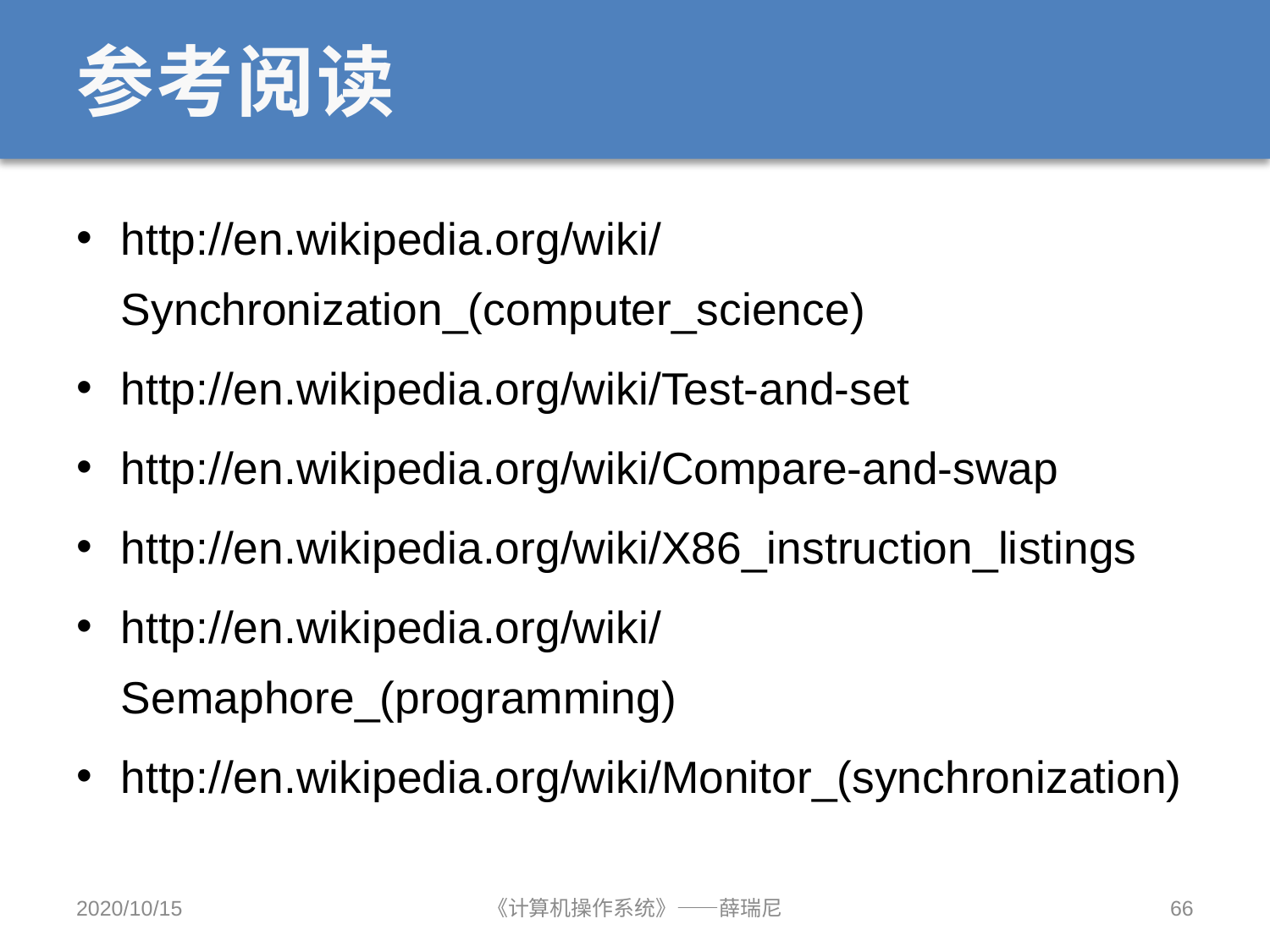

# 参考阅读
http://en.wikipedia.org/wiki/Synchronization_(computer_science)
http://en.wikipedia.org/wiki/Test-and-set
http://en.wikipedia.org/wiki/Compare-and-swap
http://en.wikipedia.org/wiki/X86_instruction_listings
http://en.wikipedia.org/wiki/Semaphore_(programming)
http://en.wikipedia.org/wiki/Monitor_(synchronization)
2020/10/15
《计算机操作系统》——薛瑞尼
66